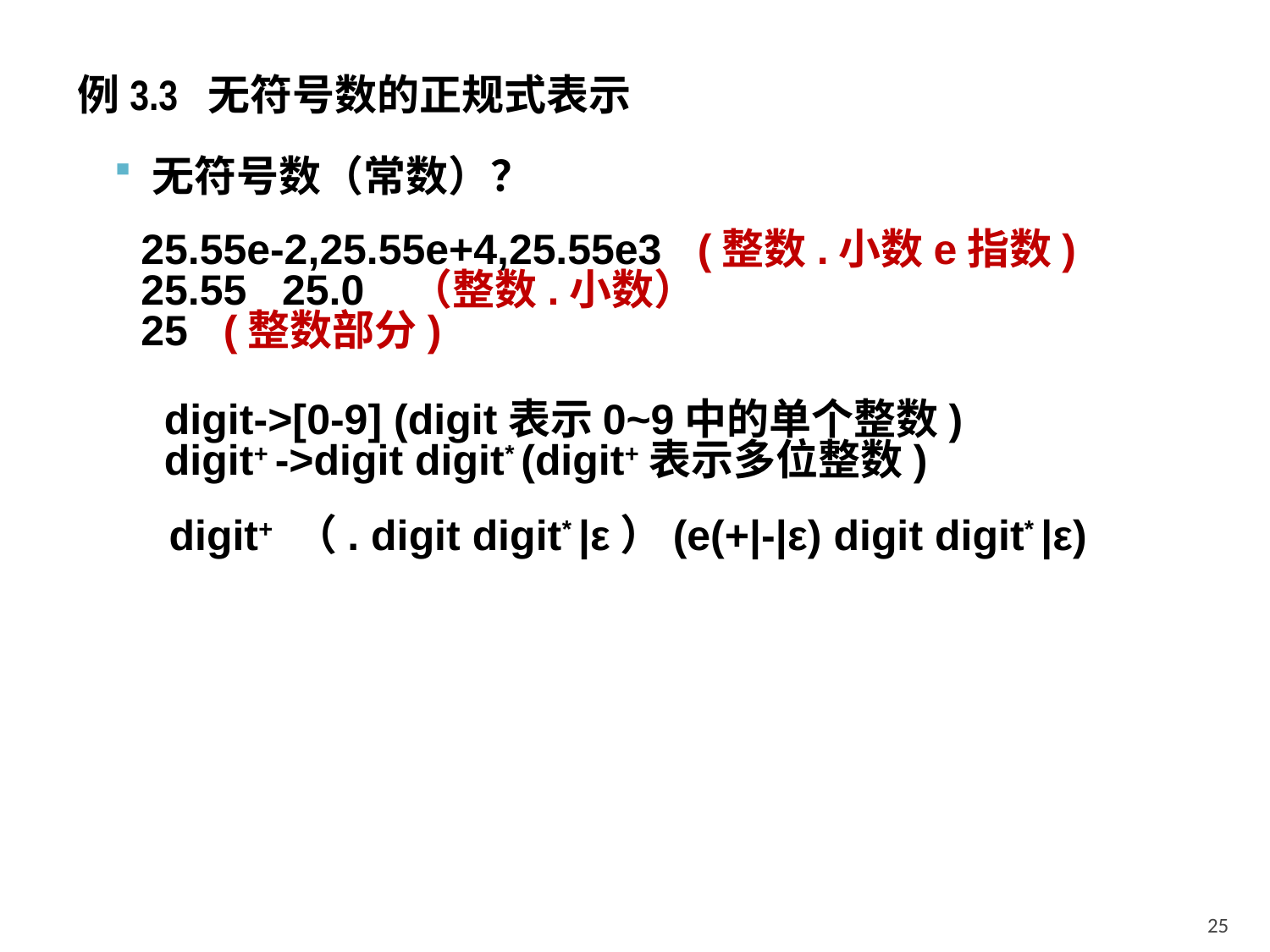

例3.3  无符号数的正规式表示
无符号数（常数）？
25.55e-2,25.55e+4,25.55e3   (整数.小数e指数)
25.55   25.0   （整数.小数）
25   (整数部分)
digit->[0-9] (digit表示0~9中的单个整数)
digit+ ->digit digit* (digit+表示多位整数)
digit+ （. digit digit* |ε）(e(+|-|ε) digit digit* |ε)
25